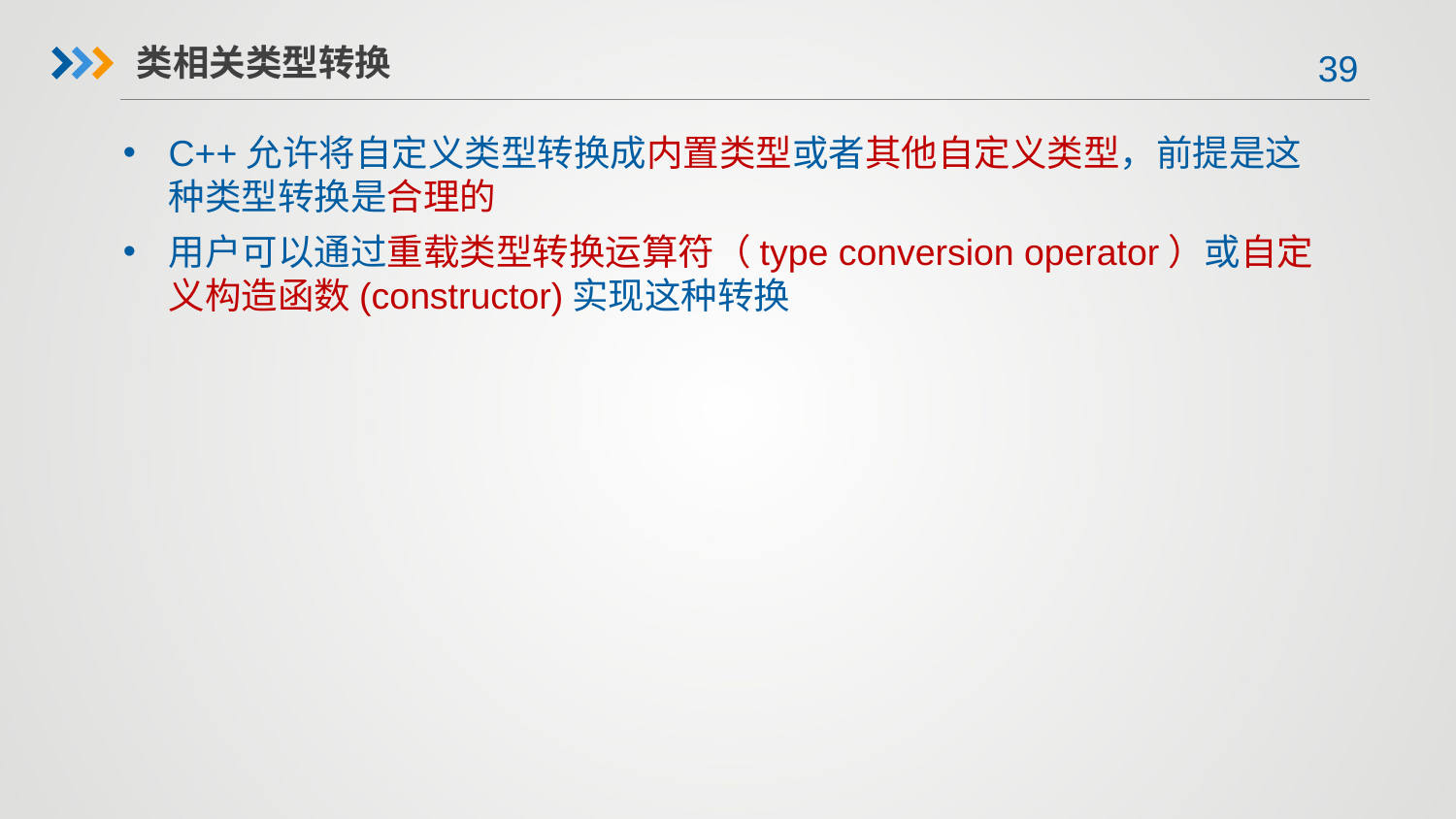

类相关类型转换
C++允许将自定义类型转换成内置类型或者其他自定义类型，前提是这种类型转换是合理的
用户可以通过重载类型转换运算符（type conversion operator）或自定义构造函数(constructor)实现这种转换